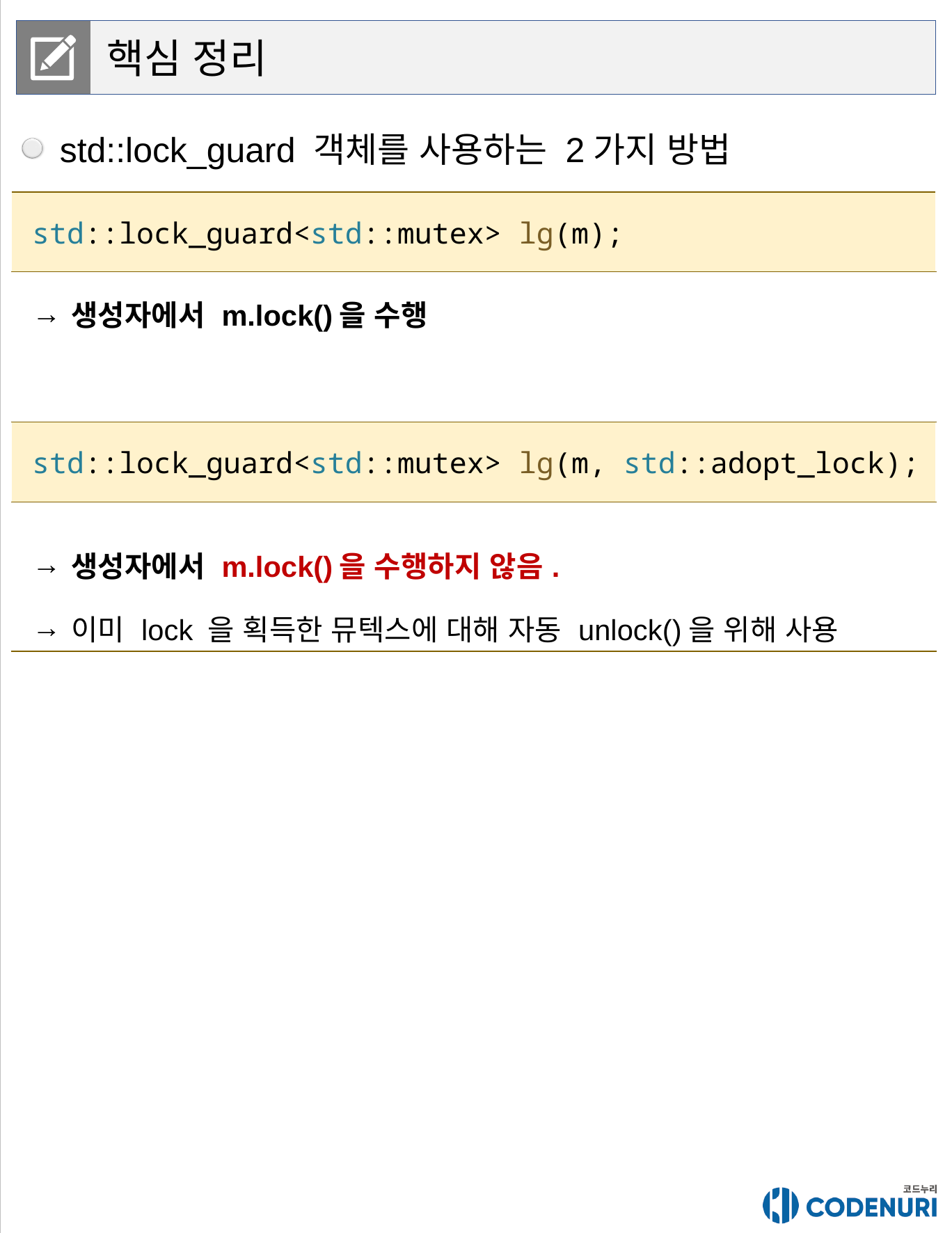

핵심 정리

std::lock_guard 객체를 사용하는 2가지 방법
| std::lock\_guard<std::mutex> lg(m); |
| --- |
| 생성자에서 m.lock()을 수행 |
| std::lock\_guard<std::mutex> lg(m, std::adopt\_lock); |
| 생성자에서 m.lock()을 수행하지 않음. 이미 lock 을 획득한 뮤텍스에 대해 자동 unlock()을 위해 사용 |